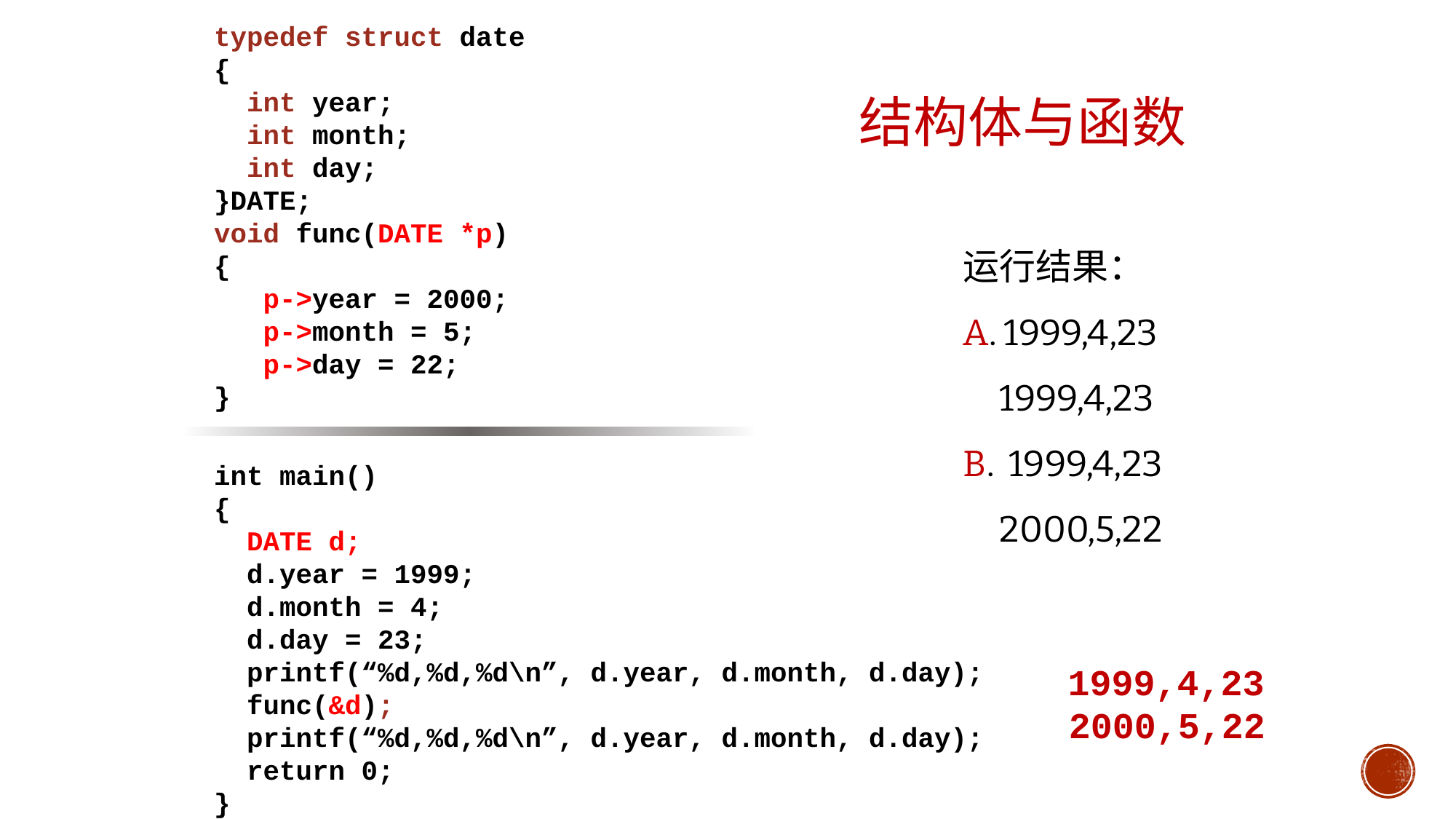

typedef struct date
{
  int year;
  int month;
  int day;
}DATE;
void func(DATE *p)
{
   p->year = 2000;
   p->month = 5;
   p->day = 22;
}
结构体与函数

运行结果：
A. 1999,4,23
     1999,4,23
B.  1999,4,23
     2000,5,22
int main()
{
  DATE d;
  d.year = 1999;
  d.month = 4;
  d.day = 23;
  printf(“%d,%d,%d\n”, d.year, d.month, d.day);
  func(&d);
  printf(“%d,%d,%d\n”, d.year, d.month, d.day);
  return 0;
}
1999,4,23
2000,5,22